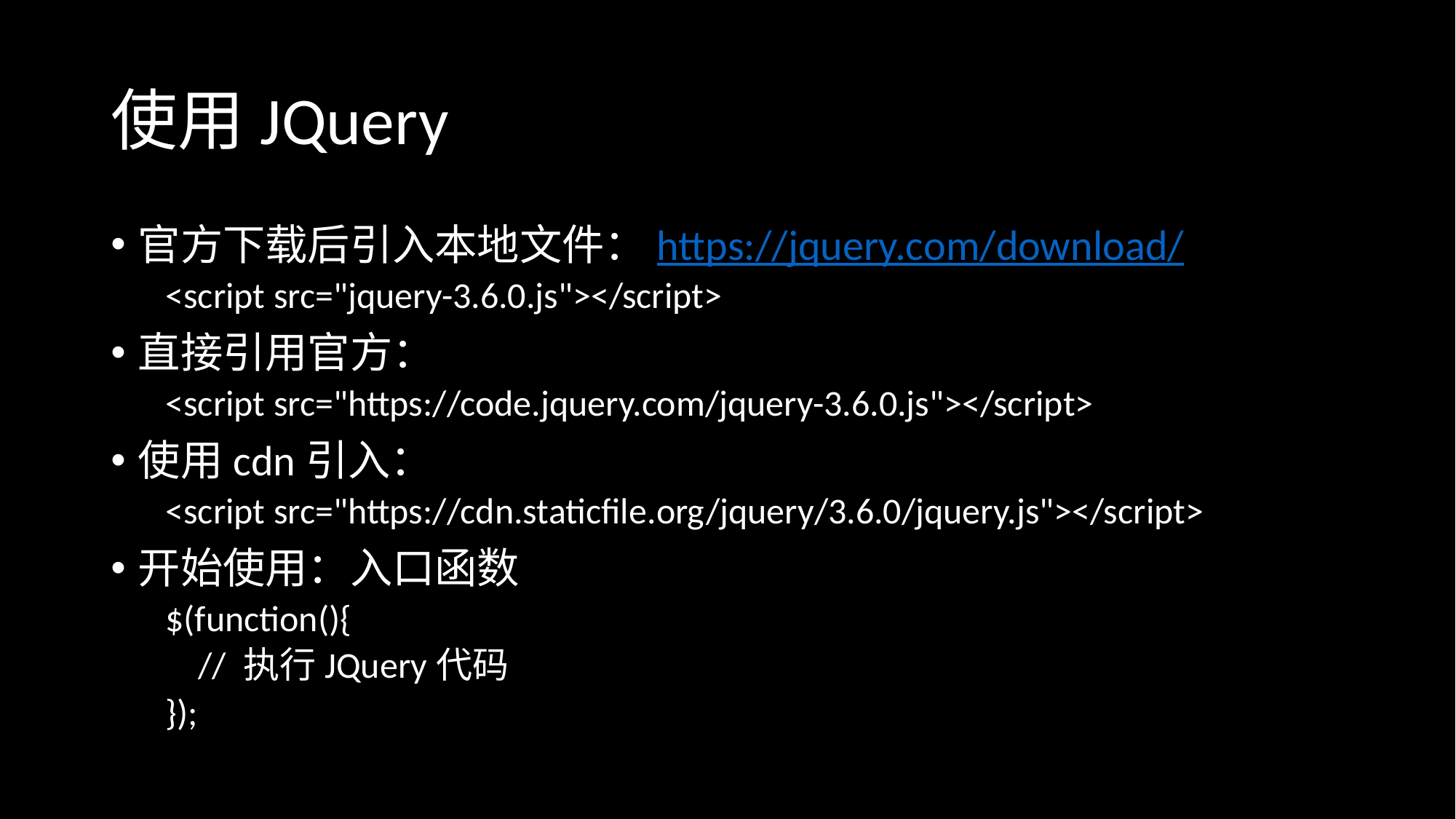

# 使用JQuery
官方下载后引入本地文件：https://jquery.com/download/
<script src="jquery-3.6.0.js"></script>
直接引用官方：
<script src="https://code.jquery.com/jquery-3.6.0.js"></script>
使用cdn引入：
<script src="https://cdn.staticfile.org/jquery/3.6.0/jquery.js"></script>
开始使用：入口函数
$(function(){
    // 执行JQuery代码
});